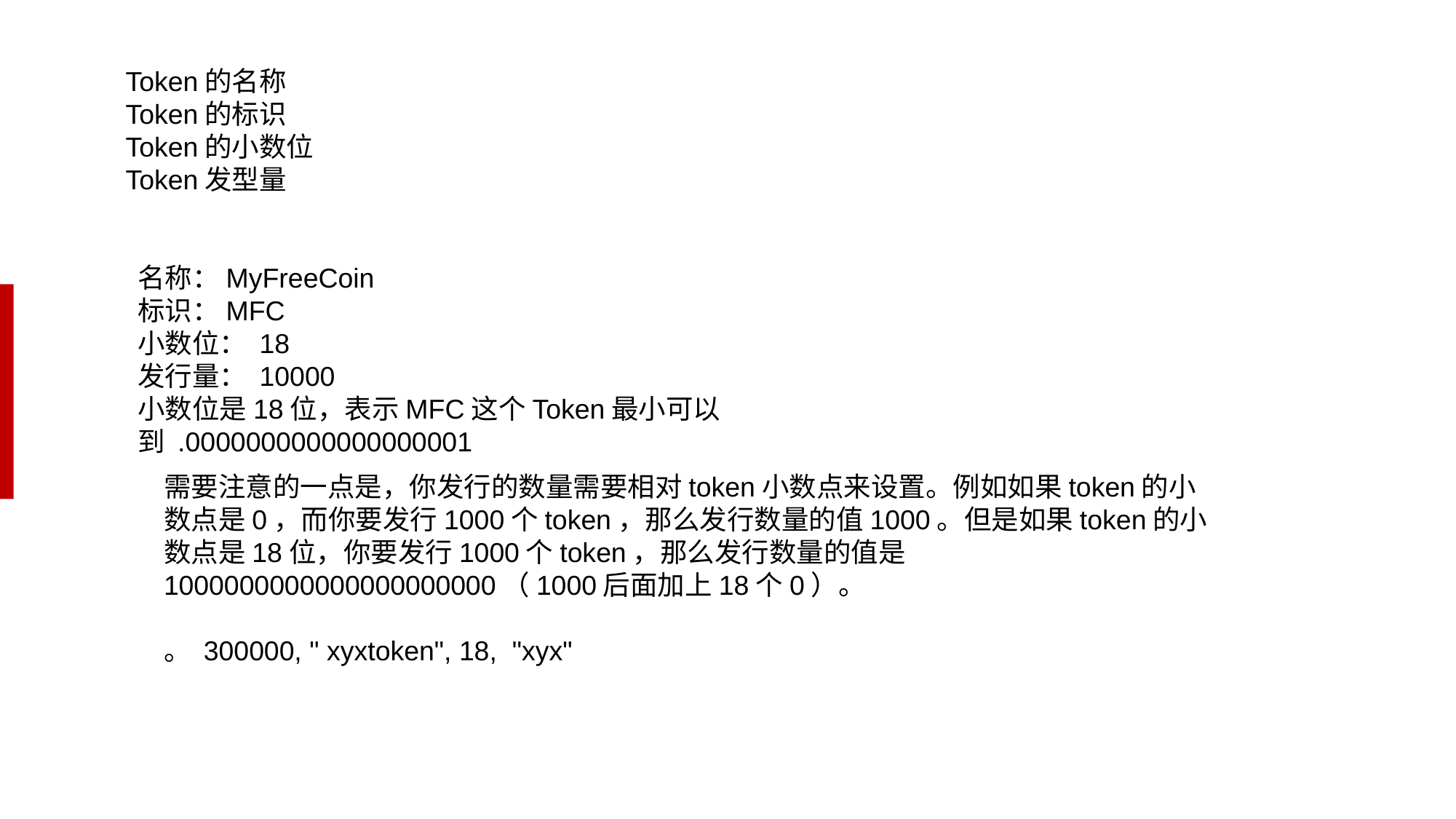

Token的名称
Token的标识
Token的小数位
Token发型量
名称：MyFreeCoin
标识：MFC
小数位： 18
发行量： 10000
小数位是18位，表示MFC这个Token最小可以到 .0000000000000000001

需要注意的一点是，你发行的数量需要相对token小数点来设置。例如如果token的小数点是0，而你要发行1000个token，那么发行数量的值1000。但是如果token的小数点是18位，你要发行1000个token，那么发行数量的值是1000000000000000000000（1000后面加上18个0）。

。 300000, " xyxtoken", 18,  "xyx"